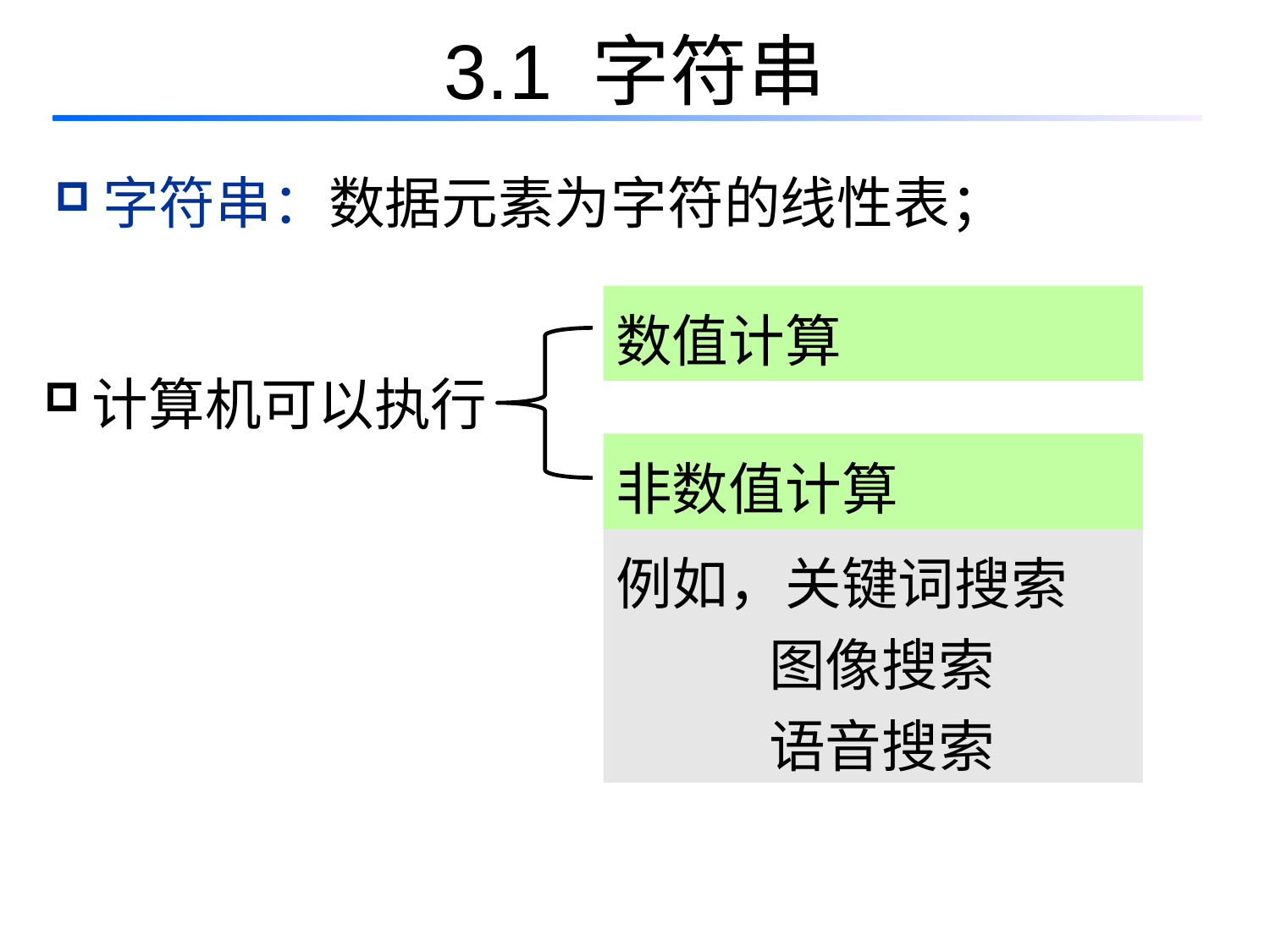

# 3.1 字符串

字符串：数据元素为字符的线性表；
数值计算

计算机可以执行
非数值计算
例如，关键词搜索
           图像搜索
           语音搜索